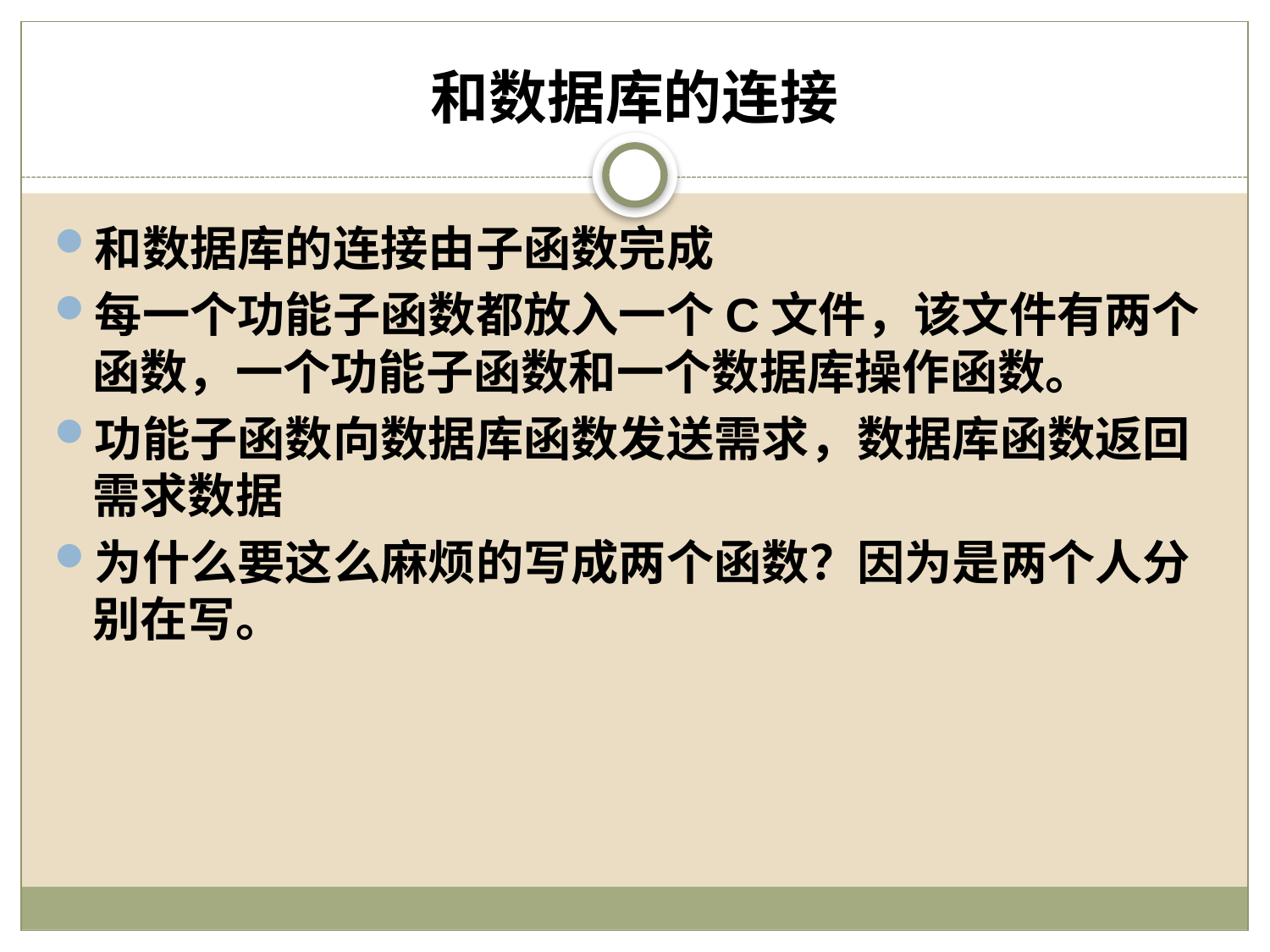

# 和数据库的连接
和数据库的连接由子函数完成
每一个功能子函数都放入一个C文件，该文件有两个函数，一个功能子函数和一个数据库操作函数。
功能子函数向数据库函数发送需求，数据库函数返回需求数据
为什么要这么麻烦的写成两个函数？因为是两个人分别在写。